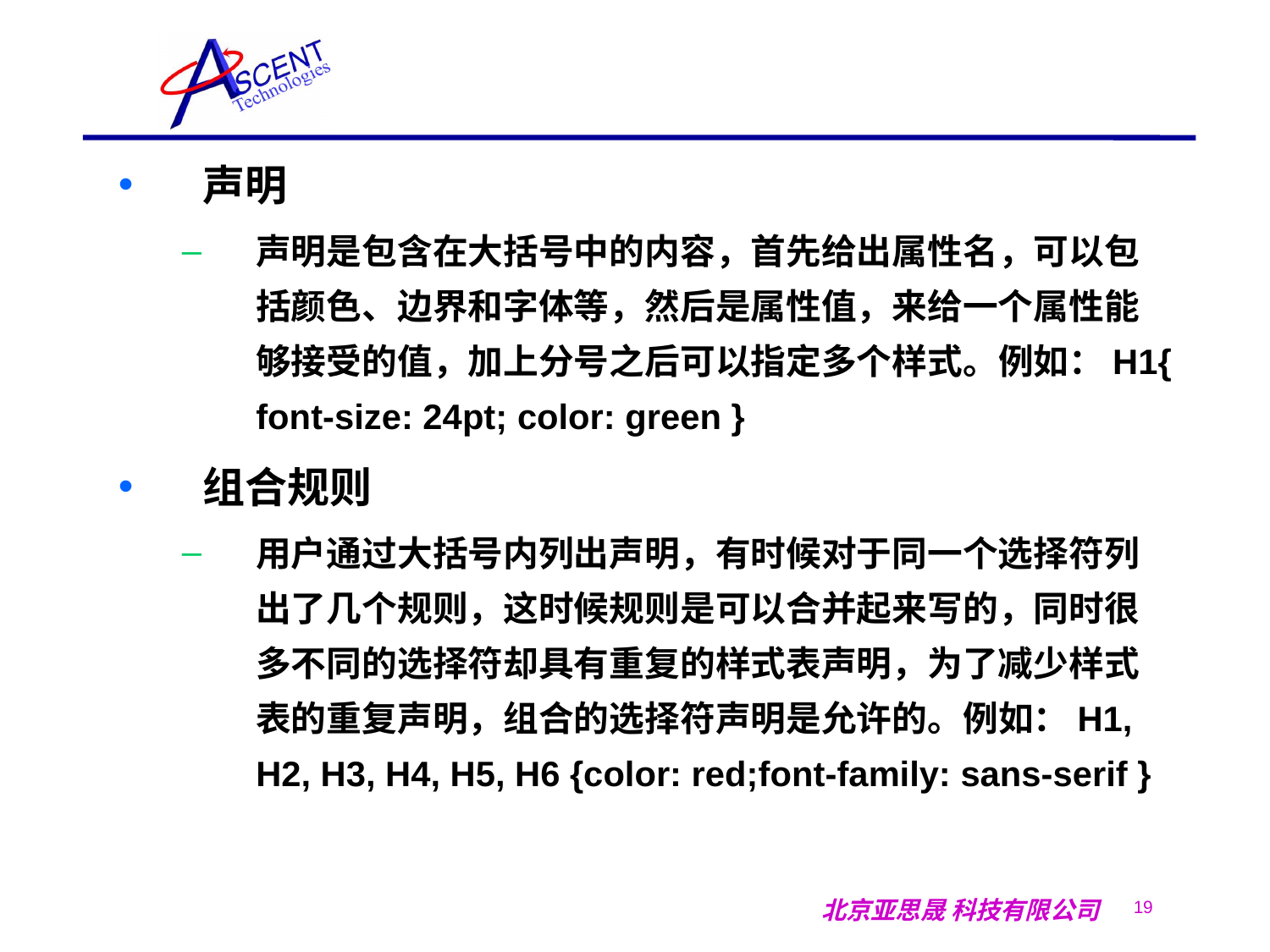

声明
声明是包含在大括号中的内容，首先给出属性名，可以包括颜色、边界和字体等，然后是属性值，来给一个属性能够接受的值，加上分号之后可以指定多个样式。例如：H1{ font-size: 24pt; color: green }
组合规则
用户通过大括号内列出声明，有时候对于同一个选择符列出了几个规则，这时候规则是可以合并起来写的，同时很多不同的选择符却具有重复的样式表声明，为了减少样式表的重复声明，组合的选择符声明是允许的。例如：H1, H2, H3, H4, H5, H6 {color: red;font-family: sans-serif }